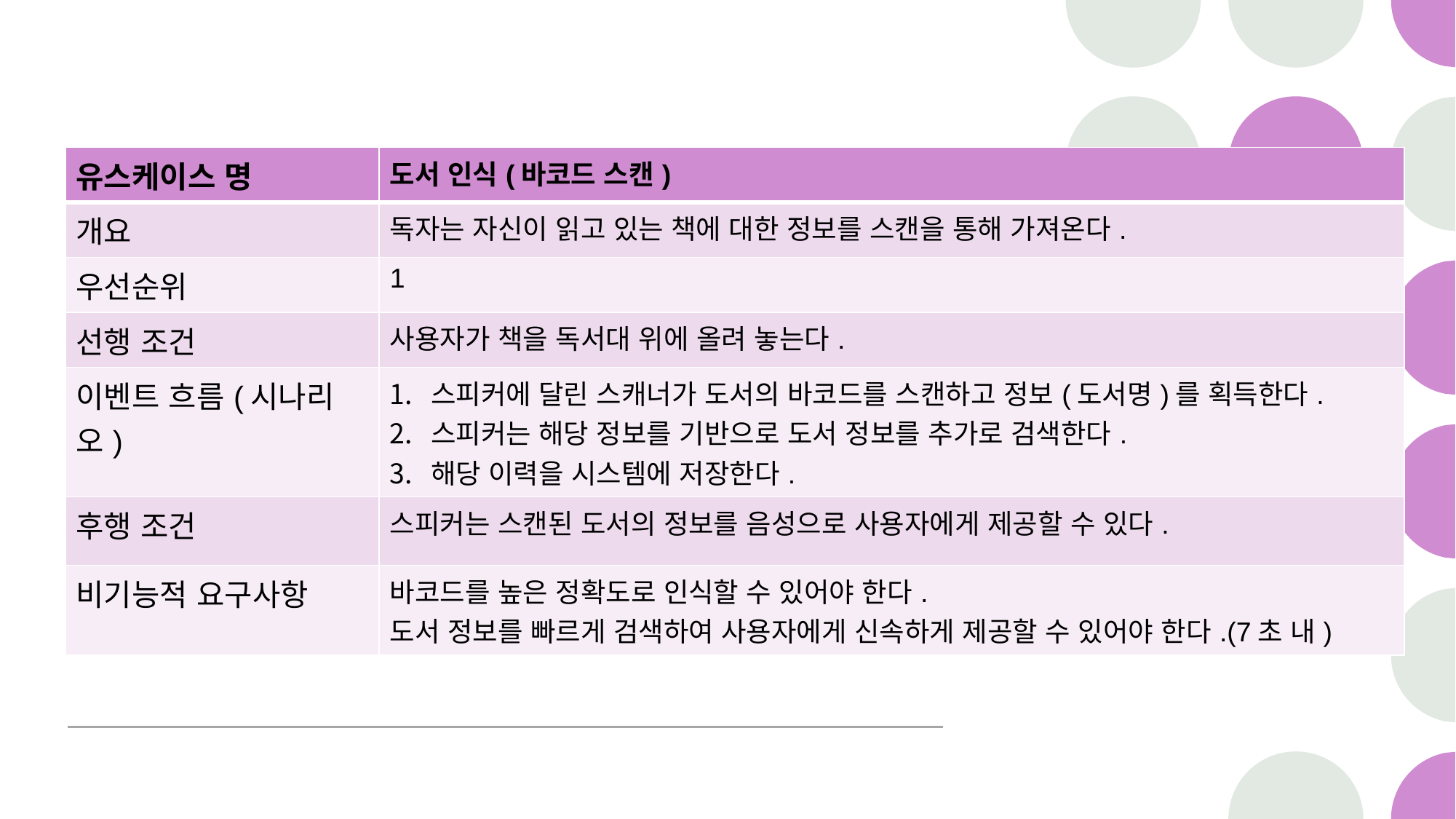

| 유스케이스 명 | 도서 인식(바코드 스캔) |
| --- | --- |
| 개요 | 독자는 자신이 읽고 있는 책에 대한 정보를 스캔을 통해 가져온다. |
| 우선순위 | 1 |
| 선행 조건 | 사용자가 책을 독서대 위에 올려 놓는다. |
| 이벤트 흐름(시나리오) | 스피커에 달린 스캐너가 도서의 바코드를 스캔하고 정보(도서명)를 획득한다. 스피커는 해당 정보를 기반으로 도서 정보를 추가로 검색한다. 해당 이력을 시스템에 저장한다. |
| 후행 조건 | 스피커는 스캔된 도서의 정보를 음성으로 사용자에게 제공할 수 있다. |
| 비기능적 요구사항 | 바코드를 높은 정확도로 인식할 수 있어야 한다. 도서 정보를 빠르게 검색하여 사용자에게 신속하게 제공할 수 있어야 한다.(7초 내) |